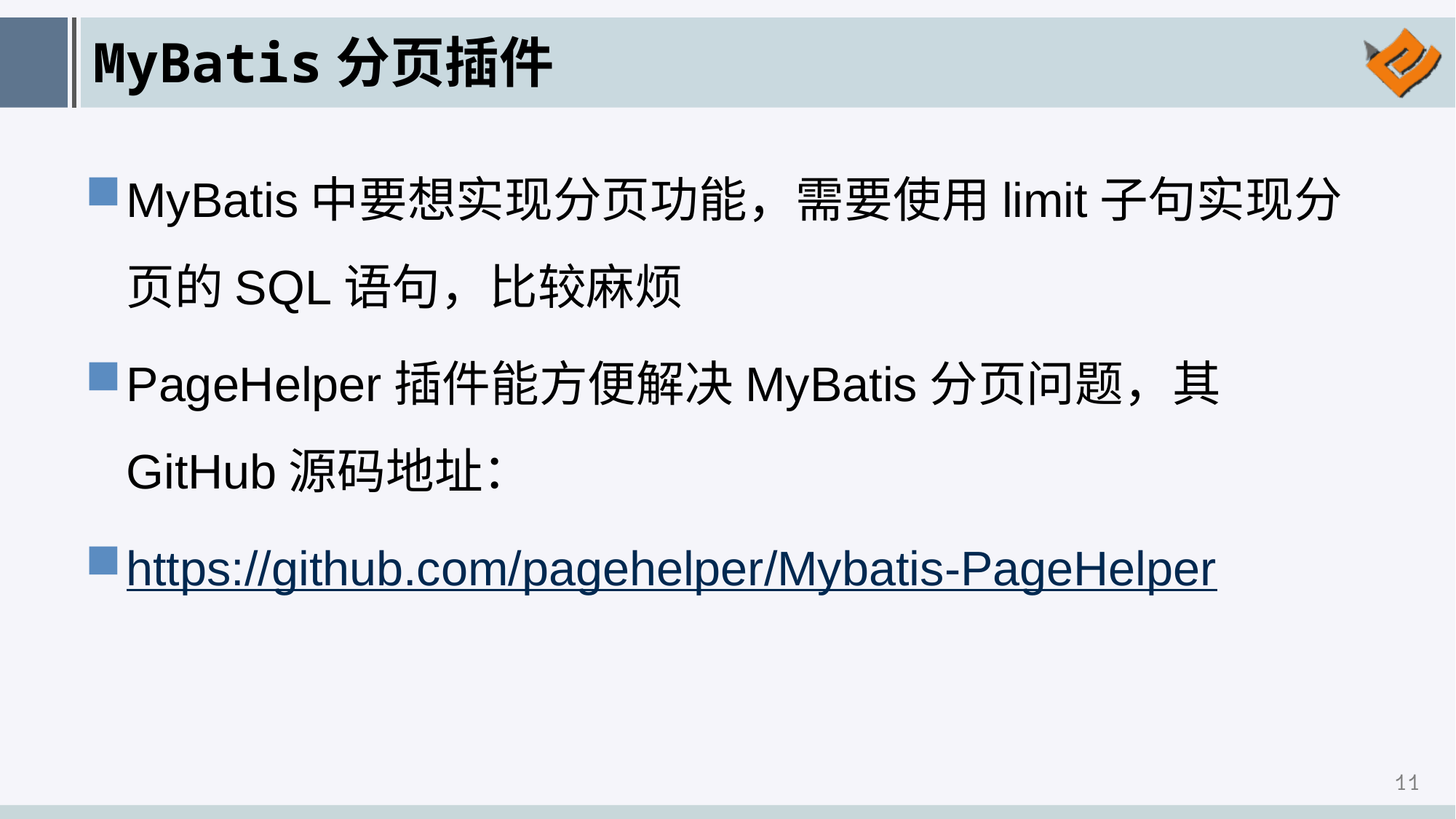

# MyBatis分页插件
MyBatis中要想实现分页功能，需要使用limit子句实现分页的SQL语句，比较麻烦
PageHelper插件能方便解决MyBatis分页问题，其GitHub源码地址：
https://github.com/pagehelper/Mybatis-PageHelper